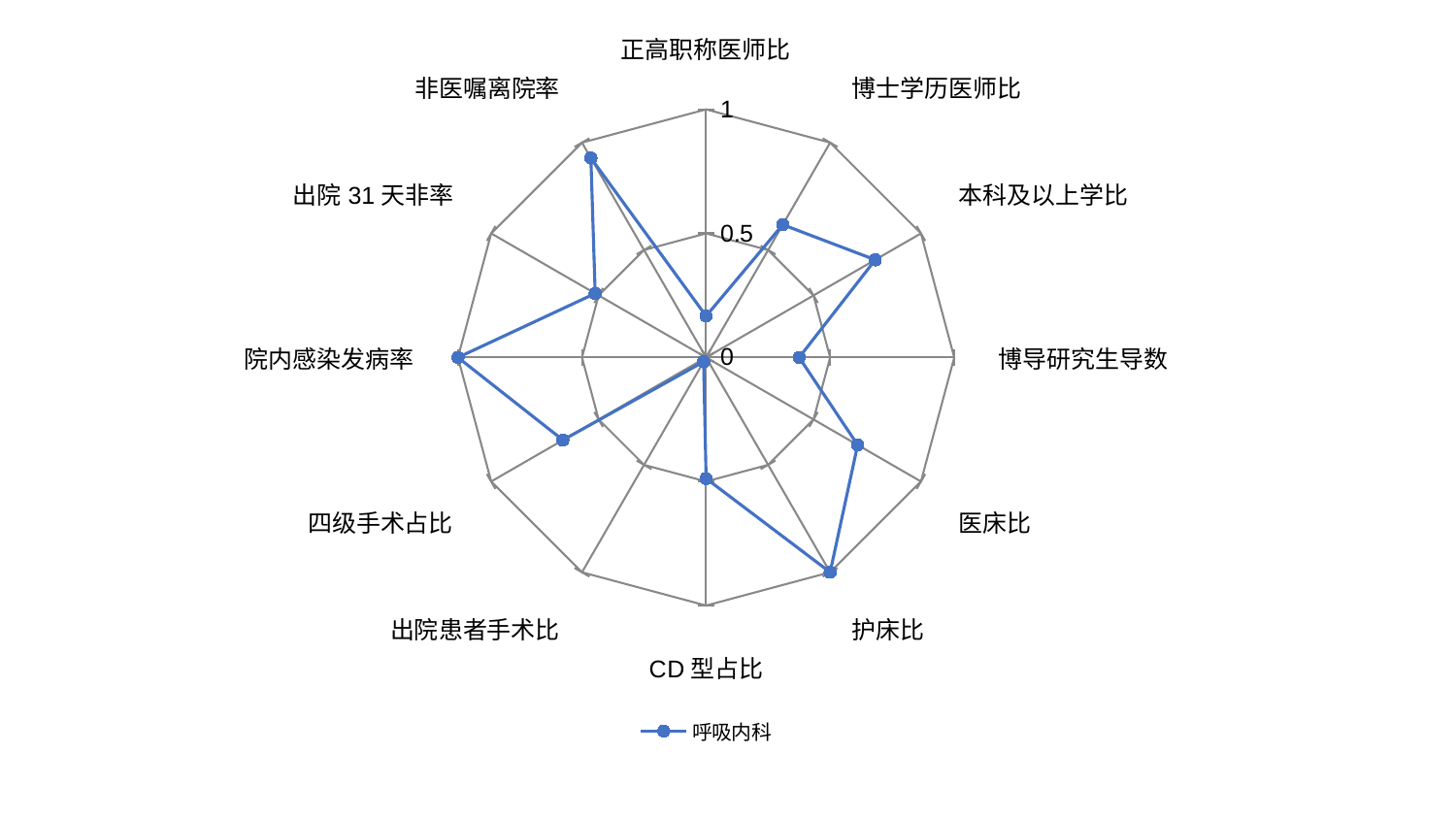

### Chart

| Category | 呼吸内科 |
|---|---|
| 正高职称医师比 | 0.16701244813278 |
| 博士学历医师比 | 0.618055555555556 |
| 本科及以上学比 | 0.787234042553191 |
| 博导研究生导数 | 0.375 |
| 医床比 | 0.705426356589147 |
| 护床比 | 1.0 |
| CD型占比 | 0.488106695460983 |
| 出院患者手术比 | 0.0196391644490209 |
| 四级手术占比 | 0.666300940438872 |
| 院内感染发病率 | 0.999901587301587 |
| 出院31天非率 | 0.516009235322229 |
| 非医嘱离院率 | 0.928343551474464 |
11